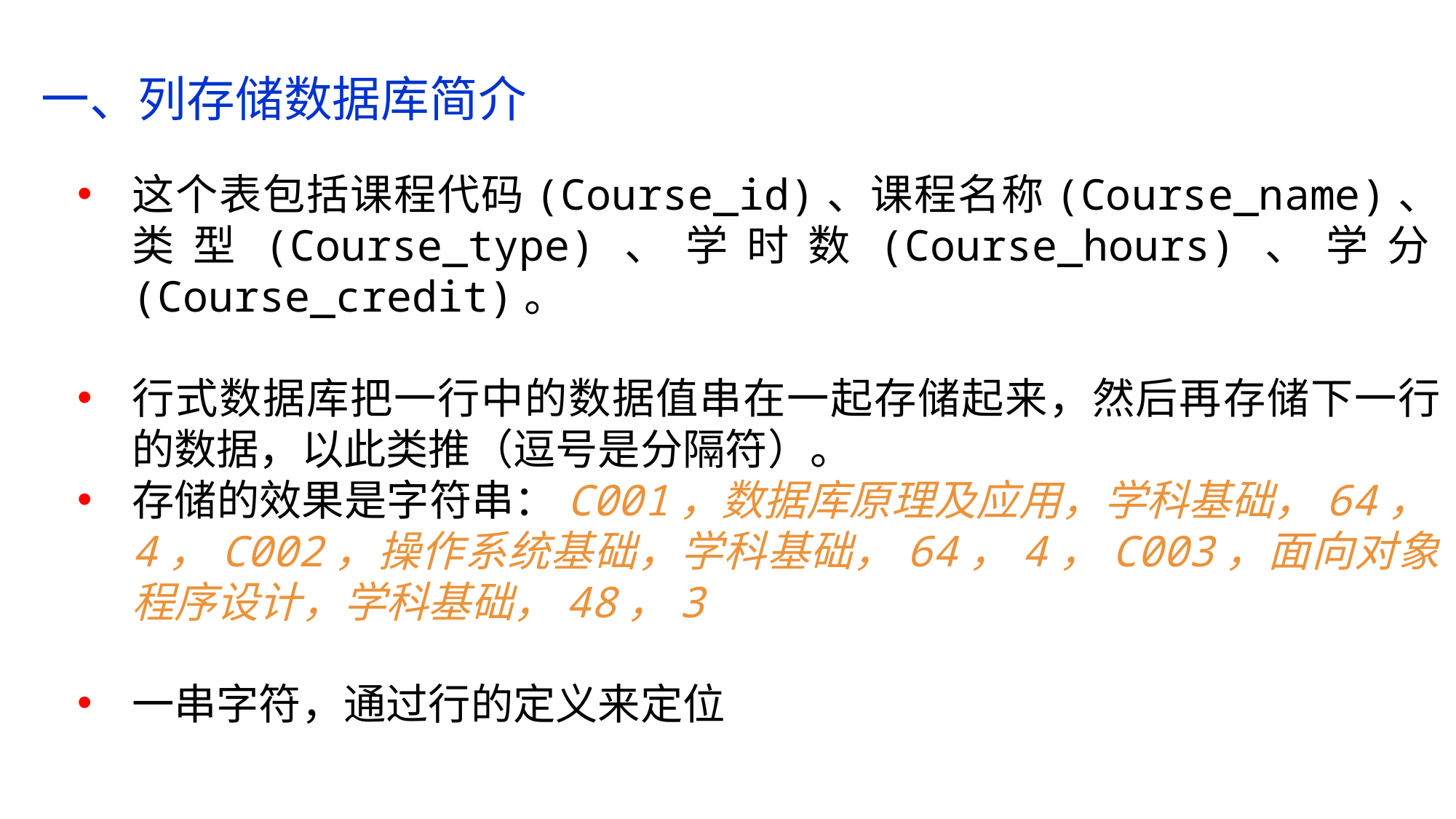

一、列存储数据库简介
这个表包括课程代码(Course_id)、课程名称(Course_name)、类型(Course_type)、学时数(Course_hours)、学分(Course_credit)。

行式数据库把一行中的数据值串在一起存储起来，然后再存储下一行的数据，以此类推（逗号是分隔符）。
存储的效果是字符串：C001，数据库原理及应用，学科基础，64，4，C002，操作系统基础，学科基础，64，4，C003，面向对象程序设计，学科基础，48，3

一串字符，通过行的定义来定位